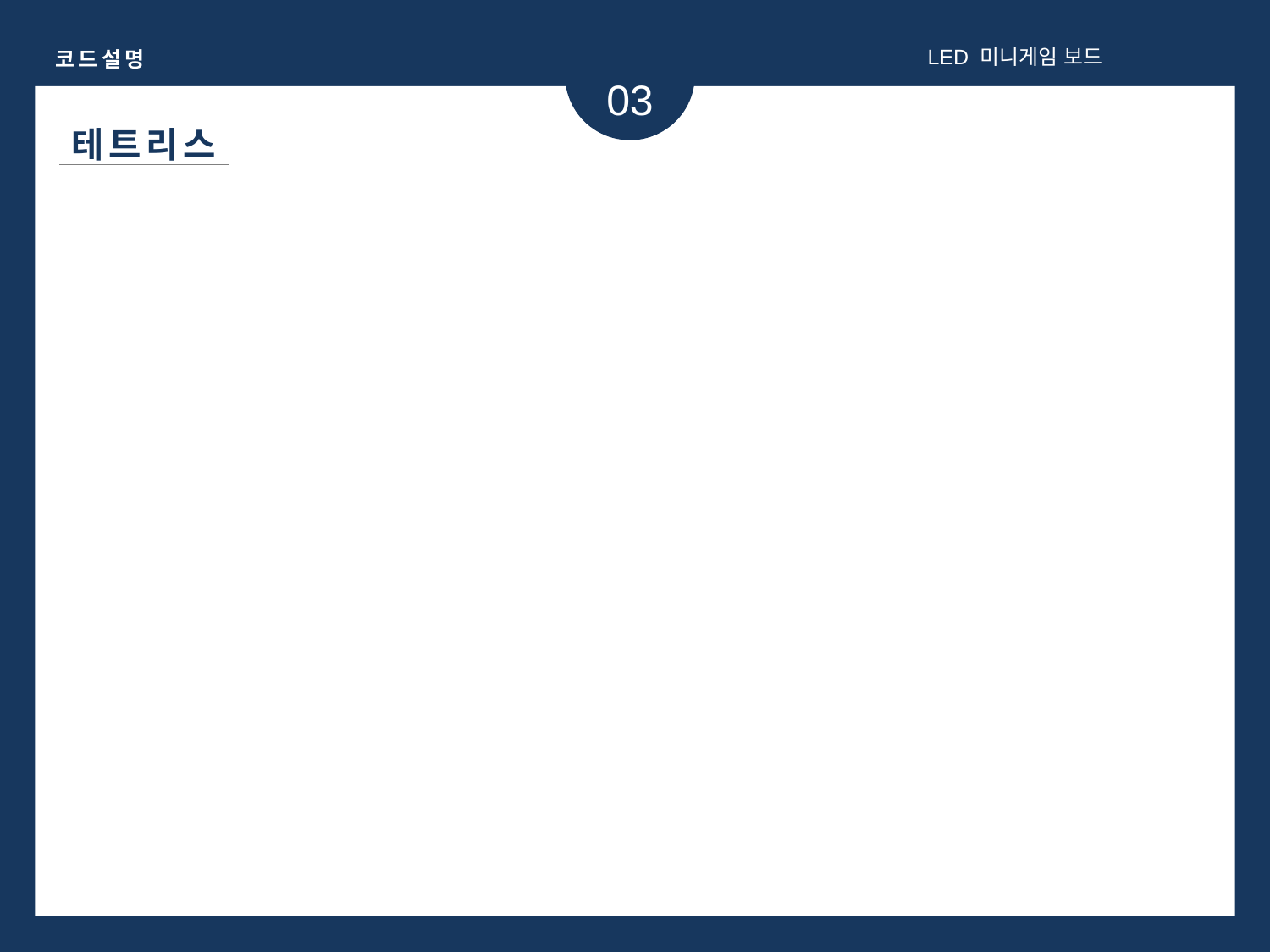

LED 미니게임 보드
코  드  설  명
03

테 트 리 스